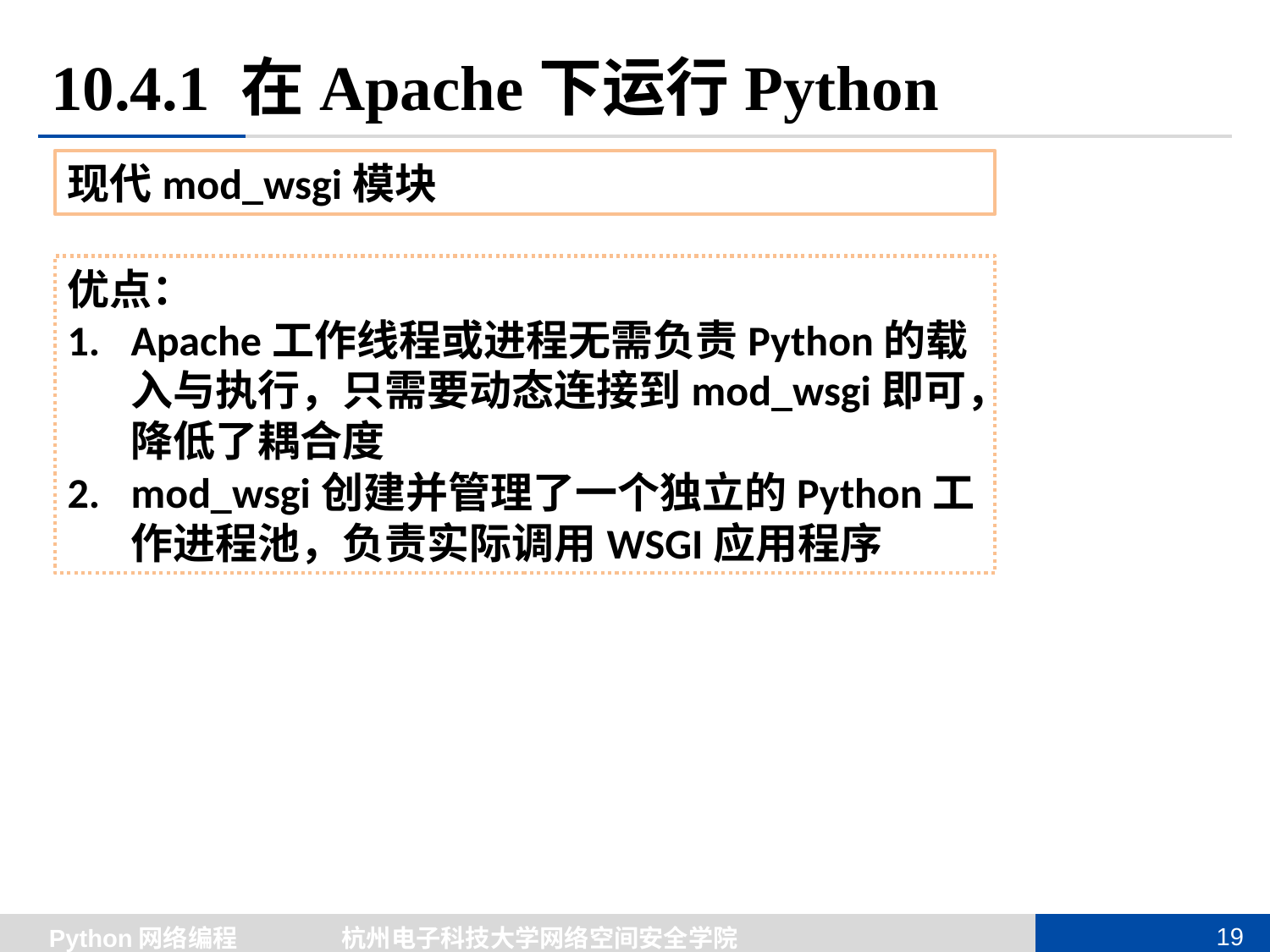

# 10.4.1 在Apache下运行Python
现代mod_wsgi模块
优点：
Apache工作线程或进程无需负责Python的载入与执行，只需要动态连接到mod_wsgi即可，降低了耦合度
mod_wsgi创建并管理了一个独立的Python工作进程池，负责实际调用WSGI应用程序